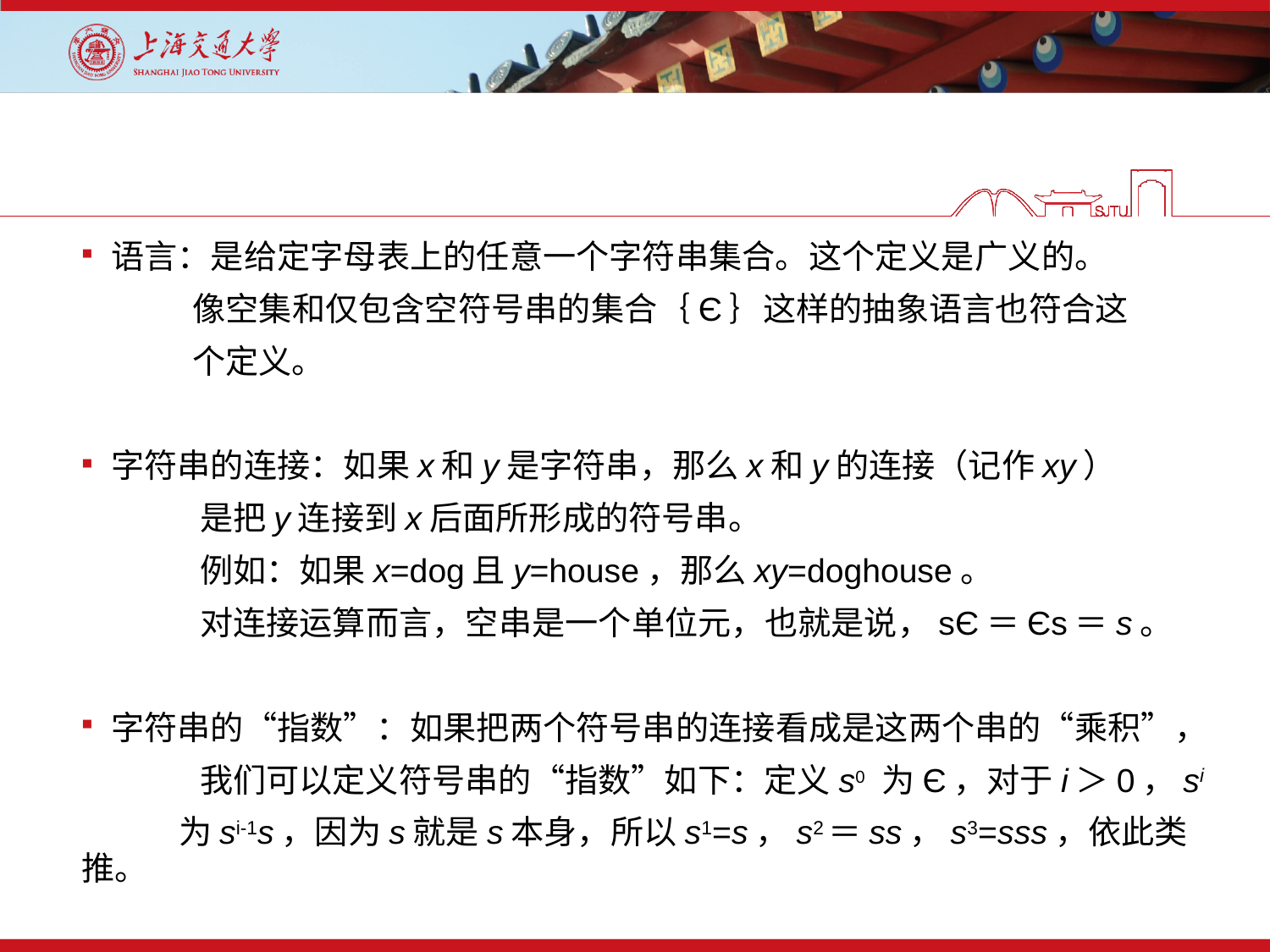

#
语言：是给定字母表上的任意一个字符串集合。这个定义是广义的。
              像空集和仅包含空符号串的集合｛Є｝这样的抽象语言也符合这
              个定义。

字符串的连接：如果x和y是字符串，那么x和y的连接（记作xy）
               是把y连接到x后面所形成的符号串。
               例如：如果x=dog且y=house，那么xy=doghouse。
               对连接运算而言，空串是一个单位元，也就是说，sЄ＝Єs＝s。

字符串的“指数”：如果把两个符号串的连接看成是这两个串的“乘积”，
               我们可以定义符号串的“指数”如下：定义s0 为Є，对于i＞0，si
                      为si-1s，因为s就是s本身，所以s1=s，s2＝ss，s3=sss，依此类推。